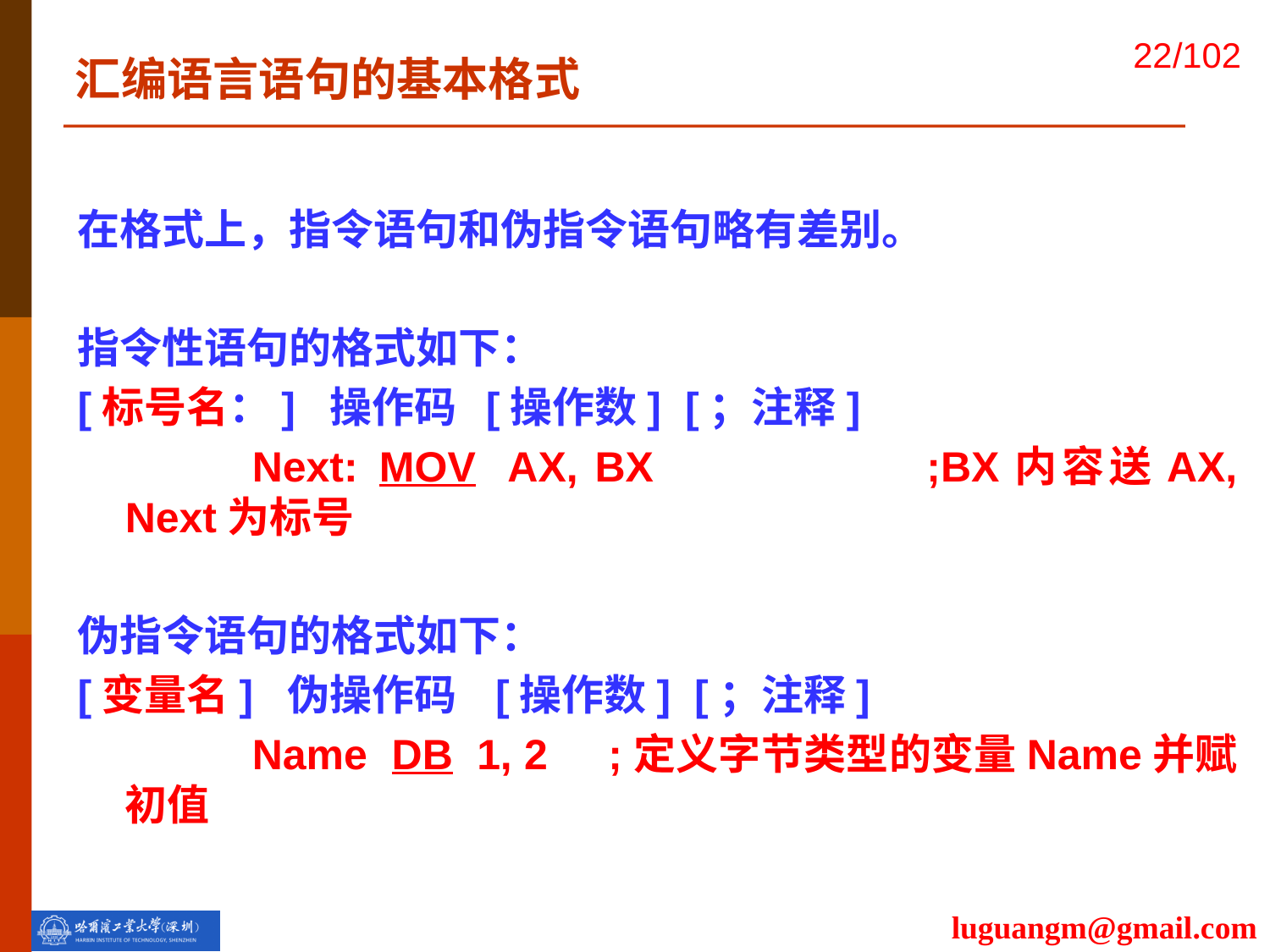

汇编语言语句的基本格式
在格式上，指令语句和伪指令语句略有差别。

指令性语句的格式如下：
[标号名：]  操作码  [操作数]  [；注释]
		Next:	MOV  AX, BX	         ;BX内容送AX, Next为标号

伪指令语句的格式如下：
[变量名]  伪操作码   [操作数]  [；注释]
		Name  DB  1, 2     ;定义字节类型的变量Name并赋初值